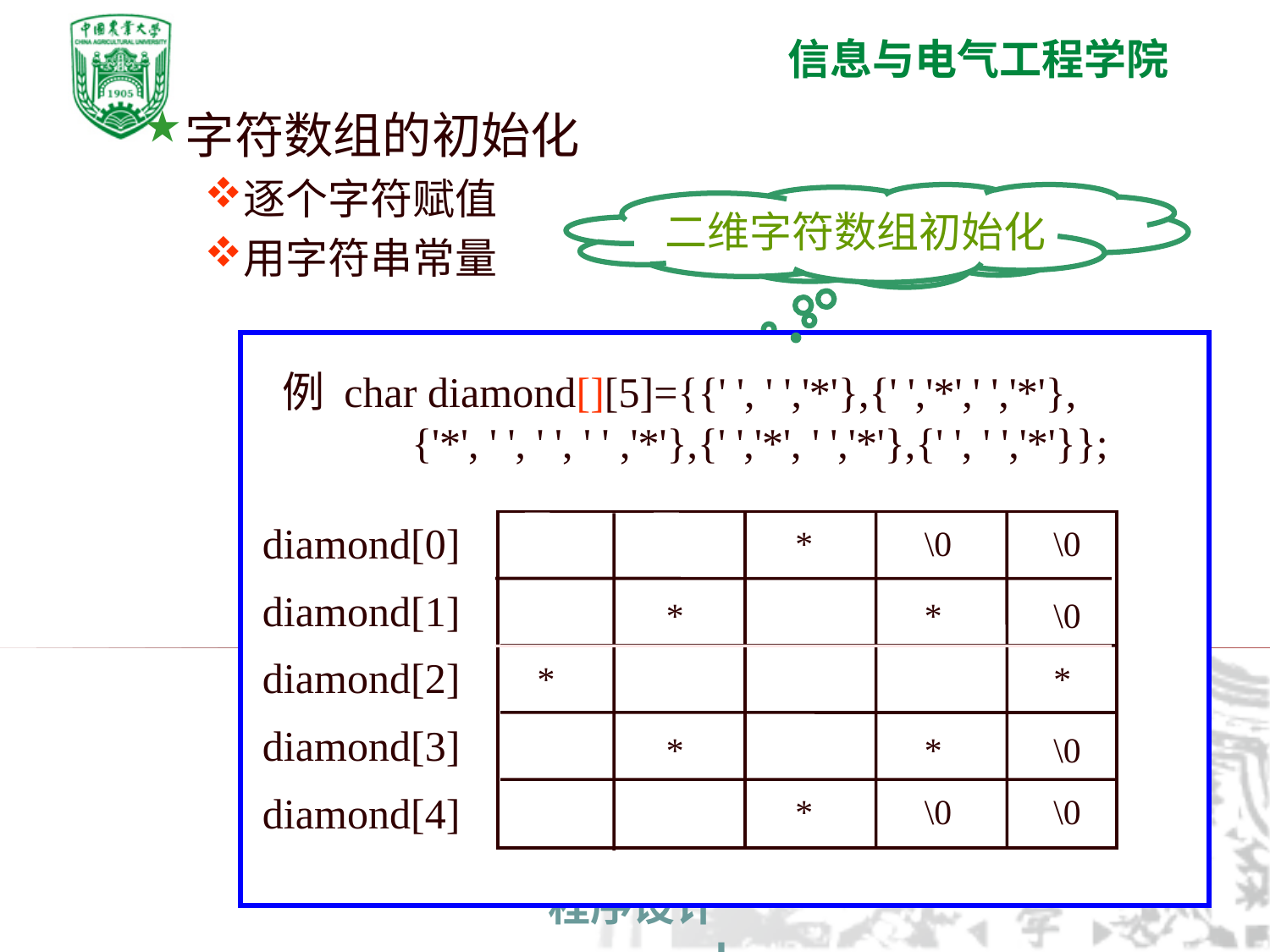

字符数组的初始化
逐个字符赋值
用字符串常量
二维字符数组初始化
  例 char diamond[][5]={{' ', ' ','*'},{' ','*',' ','*'},
	   {'*', ' ', ' ', ' ' ,'*'},{' ','*', ' ','*'},{' ', ' ','*'}};

diamond[0]

*
\0
\0

*

*
\0

*

*

*

*
\0

*
\0
\0

diamond[1]
diamond[2]
diamond[3]
diamond[4]
逐个字符赋值

H
e
l
l
o
ch[0]
ch[1]
ch[2]
ch[3]
ch[4]